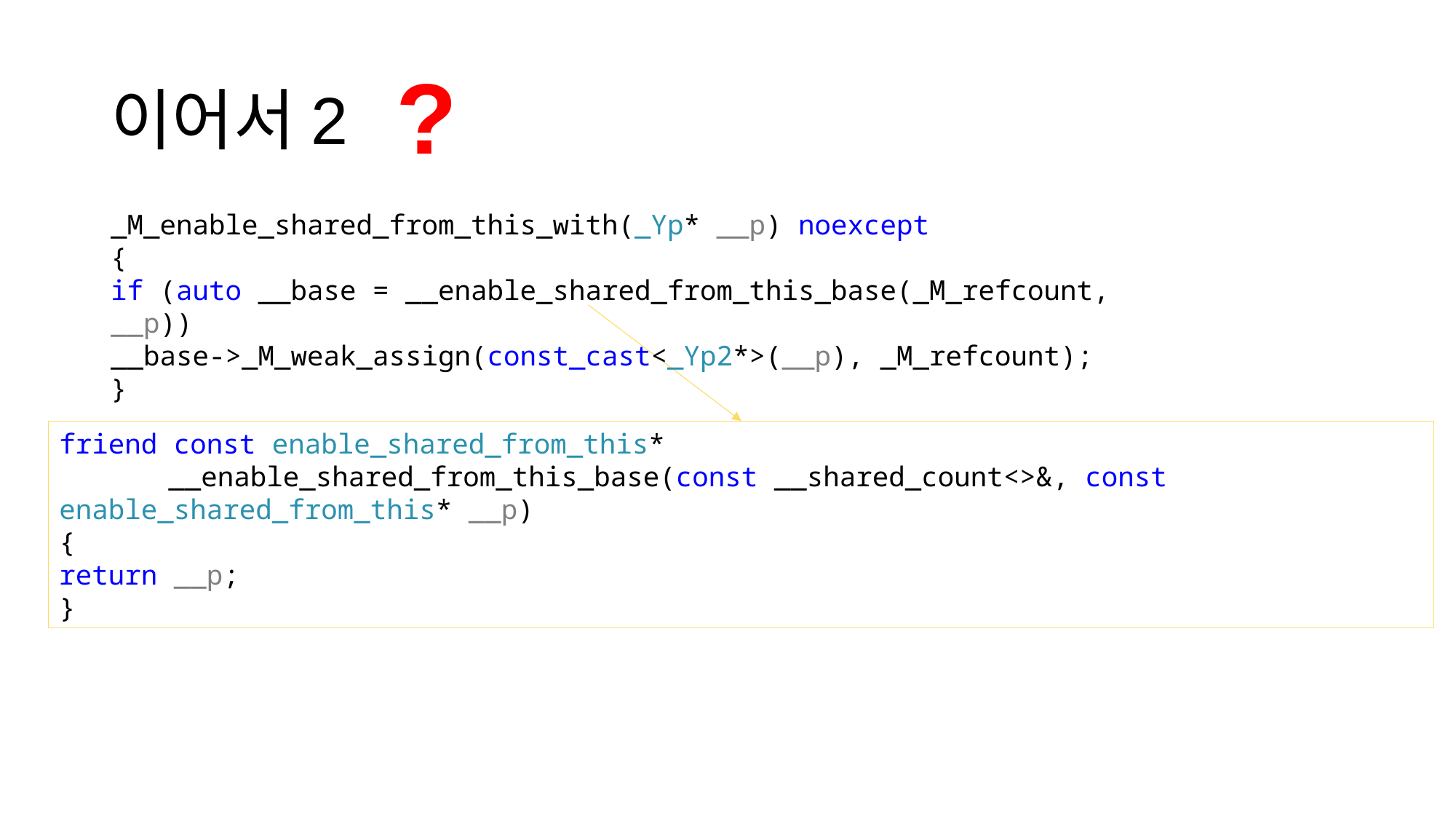

# 이어서2
?
_M_enable_shared_from_this_with(_Yp* __p) noexcept
{
if (auto __base = __enable_shared_from_this_base(_M_refcount, __p))
__base->_M_weak_assign(const_cast<_Yp2*>(__p), _M_refcount);
}
friend const enable_shared_from_this*
	__enable_shared_from_this_base(const __shared_count<>&, const enable_shared_from_this* __p)
{
return __p;
}